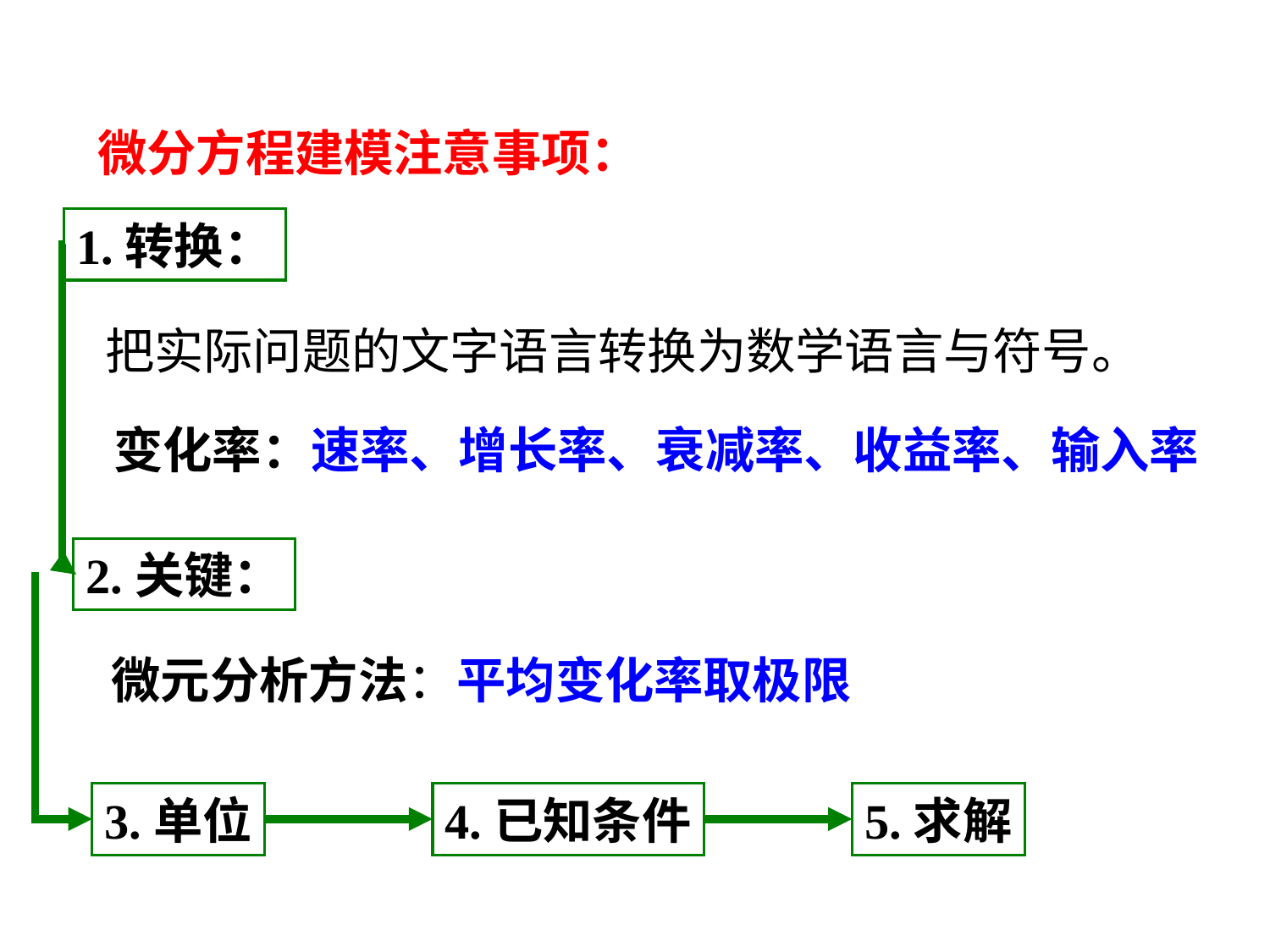

微分方程建模注意事项：
1.转换：
把实际问题的文字语言转换为数学语言与符号。
变化率：速率、增长率、衰减率、收益率、输入率
2.关键：
微元分析方法：平均变化率取极限
3.单位
4.已知条件
5.求解